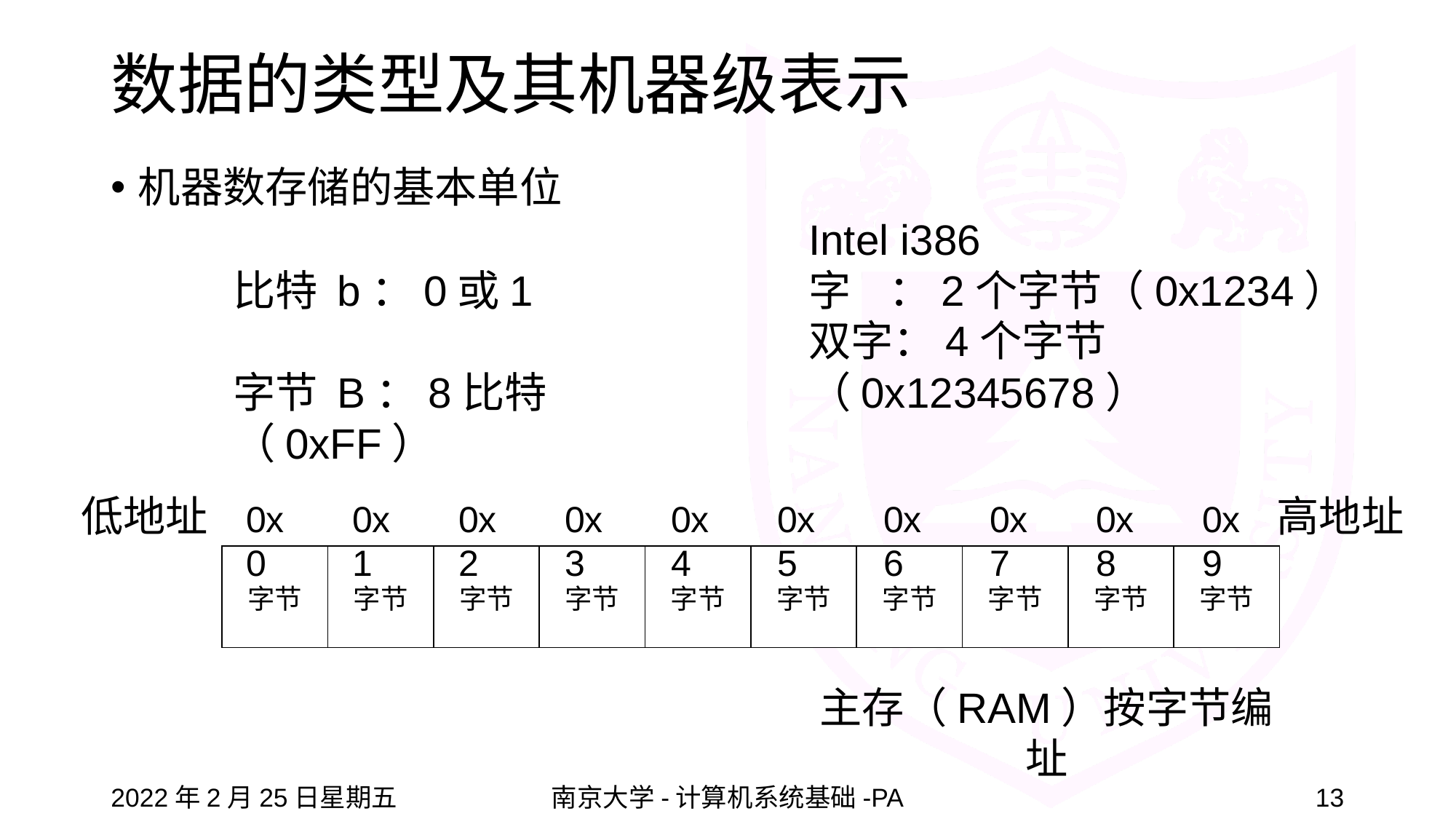

# 数据的类型及其机器级表示
机器数存储的基本单位

Intel i386
字    ：2个字节（0x1234）
双字：4个字节（0x12345678）
比特 b：0或1
字节 B：8比特（0xFF）
低地址
高地址
0x0
0x1
0x2
0x3
0x4
0x5
0x6
0x7
0x8
0x9
| 字节 | 字节 | 字节 | 字节 | 字节 | 字节 | 字节 | 字节 | 字节 | 字节 |
| --- | --- | --- | --- | --- | --- | --- | --- | --- | --- |
主存（RAM）按字节编址
2022年2月25日星期五
南京大学-计算机系统基础-PA
13